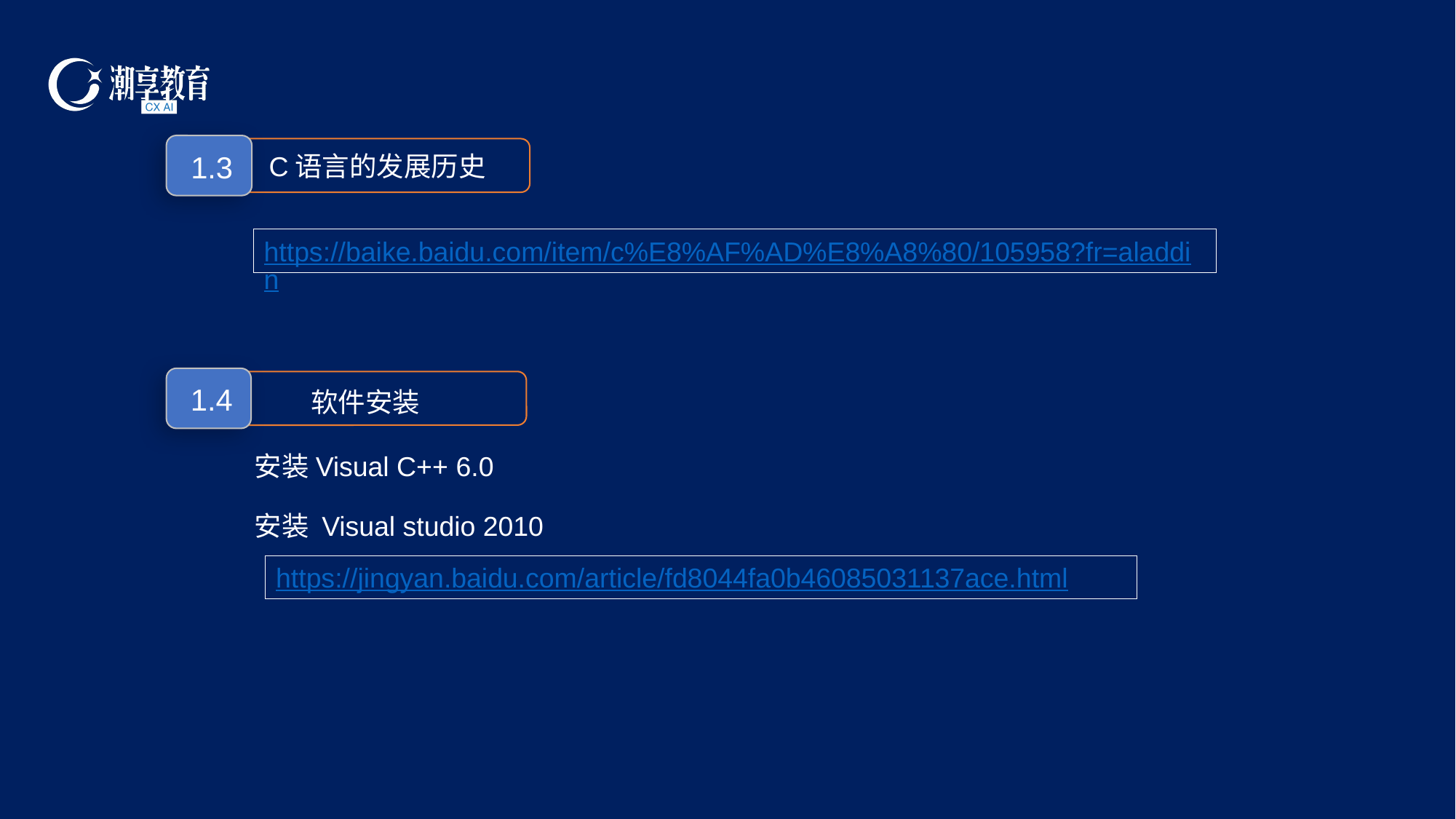

C语言的发展历史
1.3
https://baike.baidu.com/item/c%E8%AF%AD%E8%A8%80/105958?fr=aladdin
软件安装

1.4
安装Visual C++ 6.0
安装 Visual studio 2010
https://jingyan.baidu.com/article/fd8044fa0b46085031137ace.html